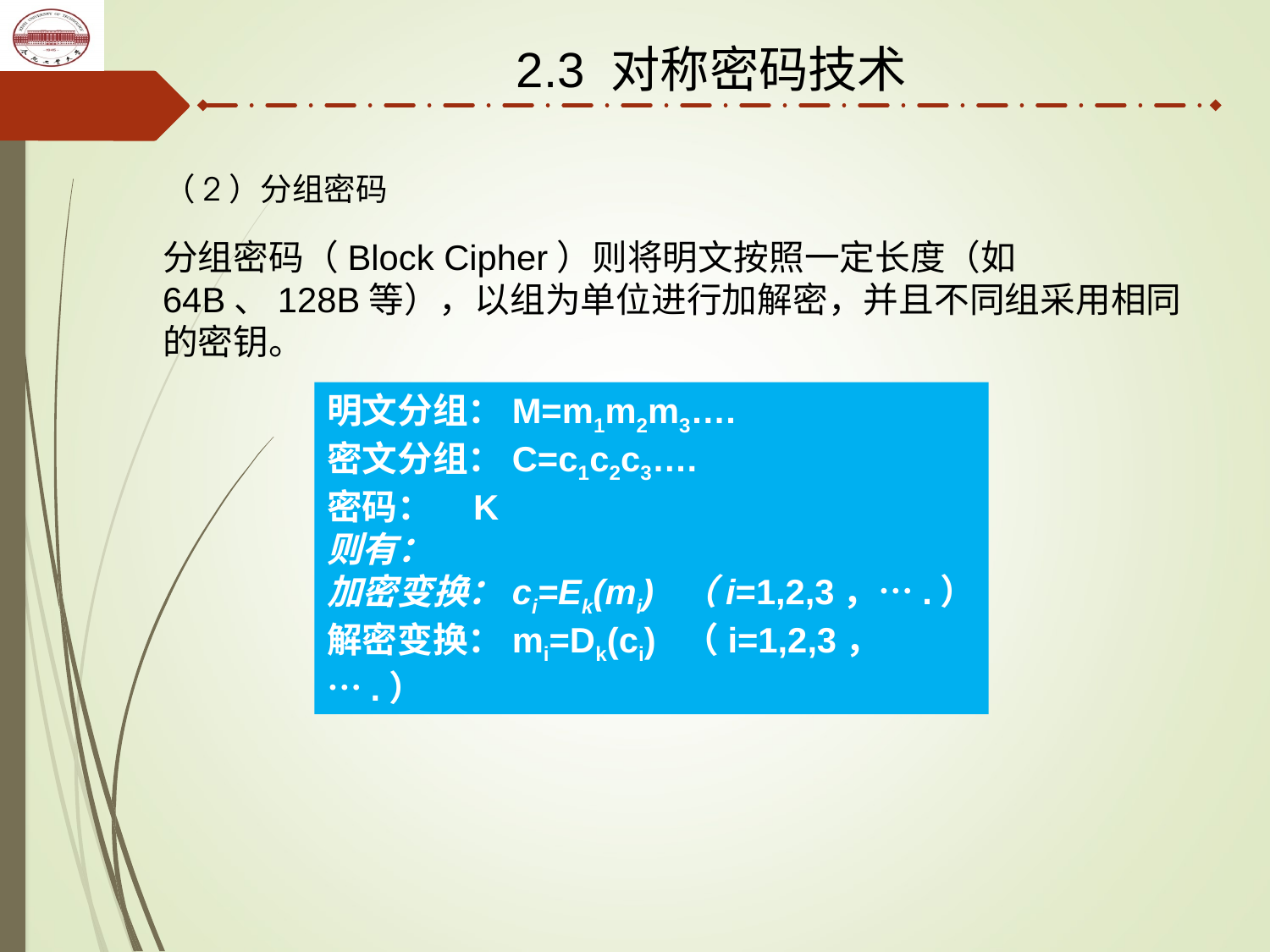

2.3 对称密码技术
（2）分组密码
分组密码（Block Cipher）则将明文按照一定长度（如64B、128B等），以组为单位进行加解密，并且不同组采用相同的密钥。
明文分组：M=m1m2m3….
密文分组：C=c1c2c3….
密码：    K
则有：
加密变换：ci=Ek(mi)  （i=1,2,3，….）
解密变换：mi=Dk(ci)  （i=1,2,3，….）